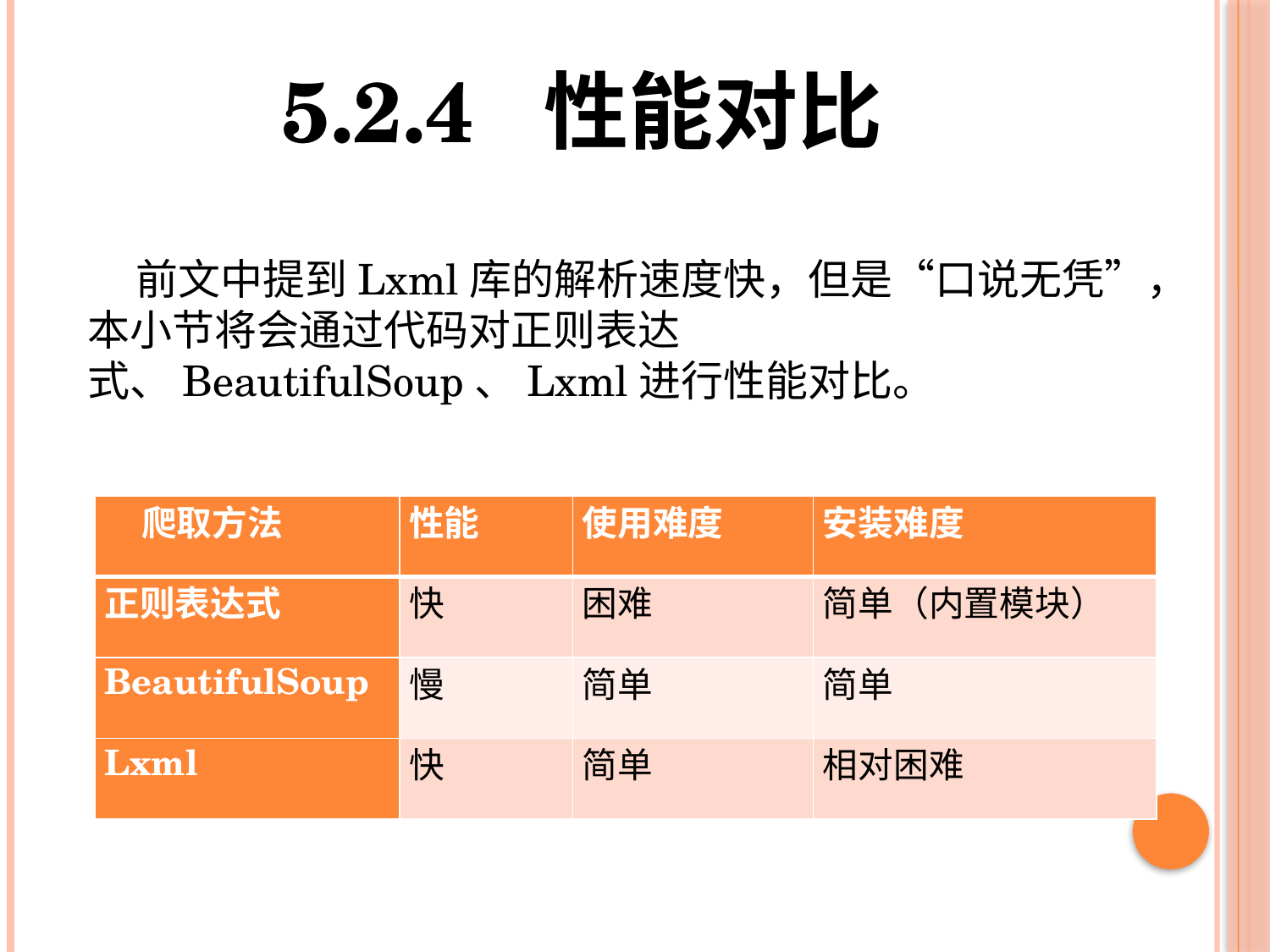

# 5.2.4  性能对比
    前文中提到Lxml库的解析速度快，但是“口说无凭”，本小节将会通过代码对正则表达式、BeautifulSoup、Lxml进行性能对比。
| 爬取方法 | 性能 | 使用难度 | 安装难度 |
| --- | --- | --- | --- |
| 正则表达式 | 快 | 困难 | 简单（内置模块） |
| BeautifulSoup | 慢 | 简单 | 简单 |
| Lxml | 快 | 简单 | 相对困难 |